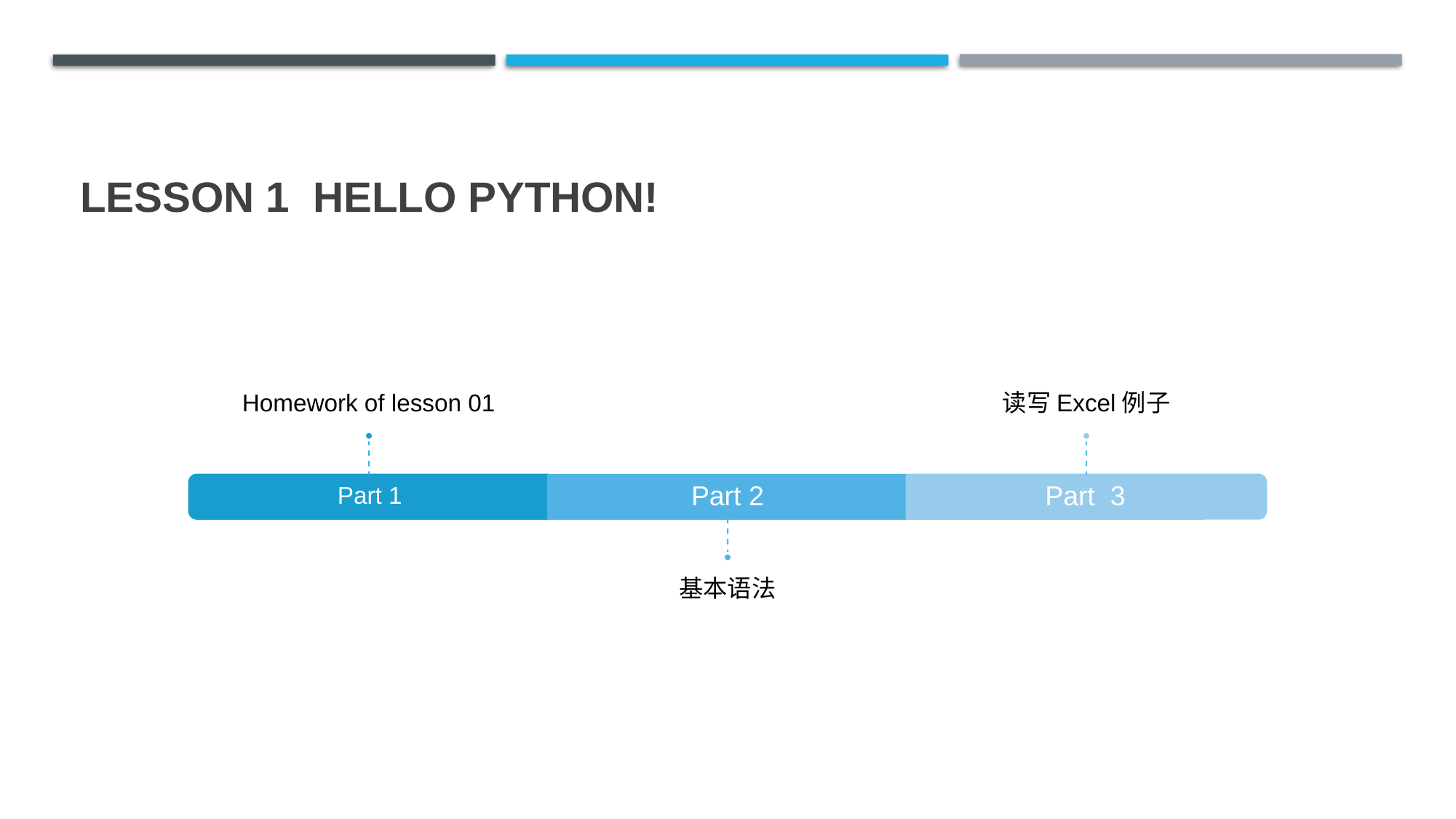

# Lesson 1  Hello python!
Part 1
Homework of lesson 01
Part 2
基本语法
Part  3
读写Excel例子